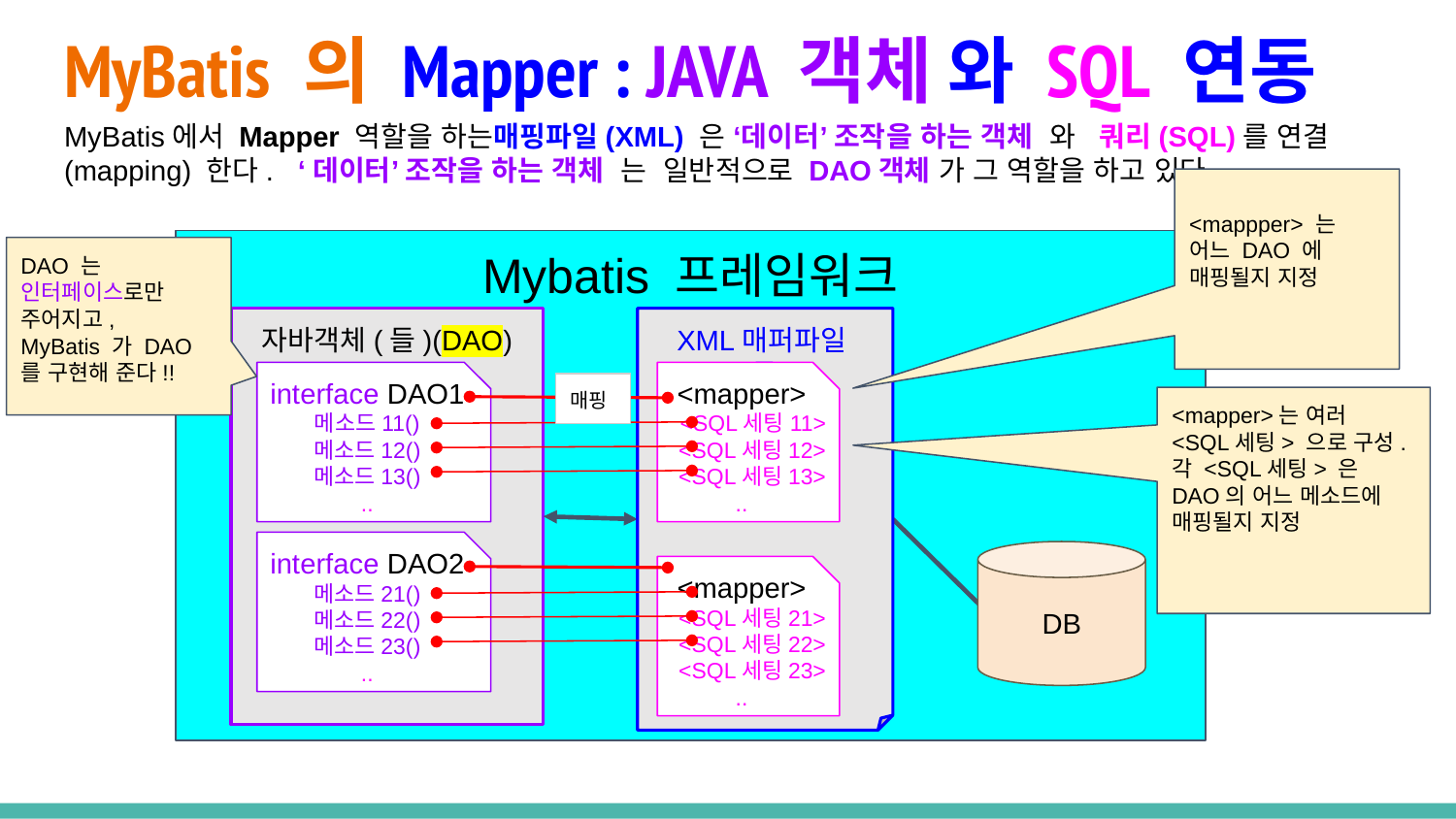

# MyBatis 의 Mapper : JAVA 객체 와 SQL 연동
MyBatis에서 Mapper 역할을 하는매핑파일(XML) 은 ‘데이터’ 조작을 하는 객체  와   쿼리(SQL)를 연결(mapping) 한다.   ‘데이터’ 조작을 하는 객체  는  일반적으로 DAO객체 가 그 역할을 하고 있다.

<mappper> 는
어느 DAO 에 매핑될지 지정
Mybatis 프레임워크
DAO 는 인터페이스로만 주어지고,
MyBatis 가 DAO
를 구현해 준다!!
자바객체(들)(DAO)
XML매퍼파일(들)
)
interface DAO1
메소드11()
메소드12()
메소드13()
..

<mapper>
<SQL세팅11>
<SQL세팅12>
<SQL세팅13>
..

매핑
<mapper>는 여러 <SQL세팅> 으로 구성.
각 <SQL세팅> 은 DAO의 어느 메소드에 매핑될지 지정
interface DAO2
메소드21()
메소드22()
메소드23()
..

DB
<mapper>
<SQL세팅21>
<SQL세팅22>
<SQL세팅23>
..